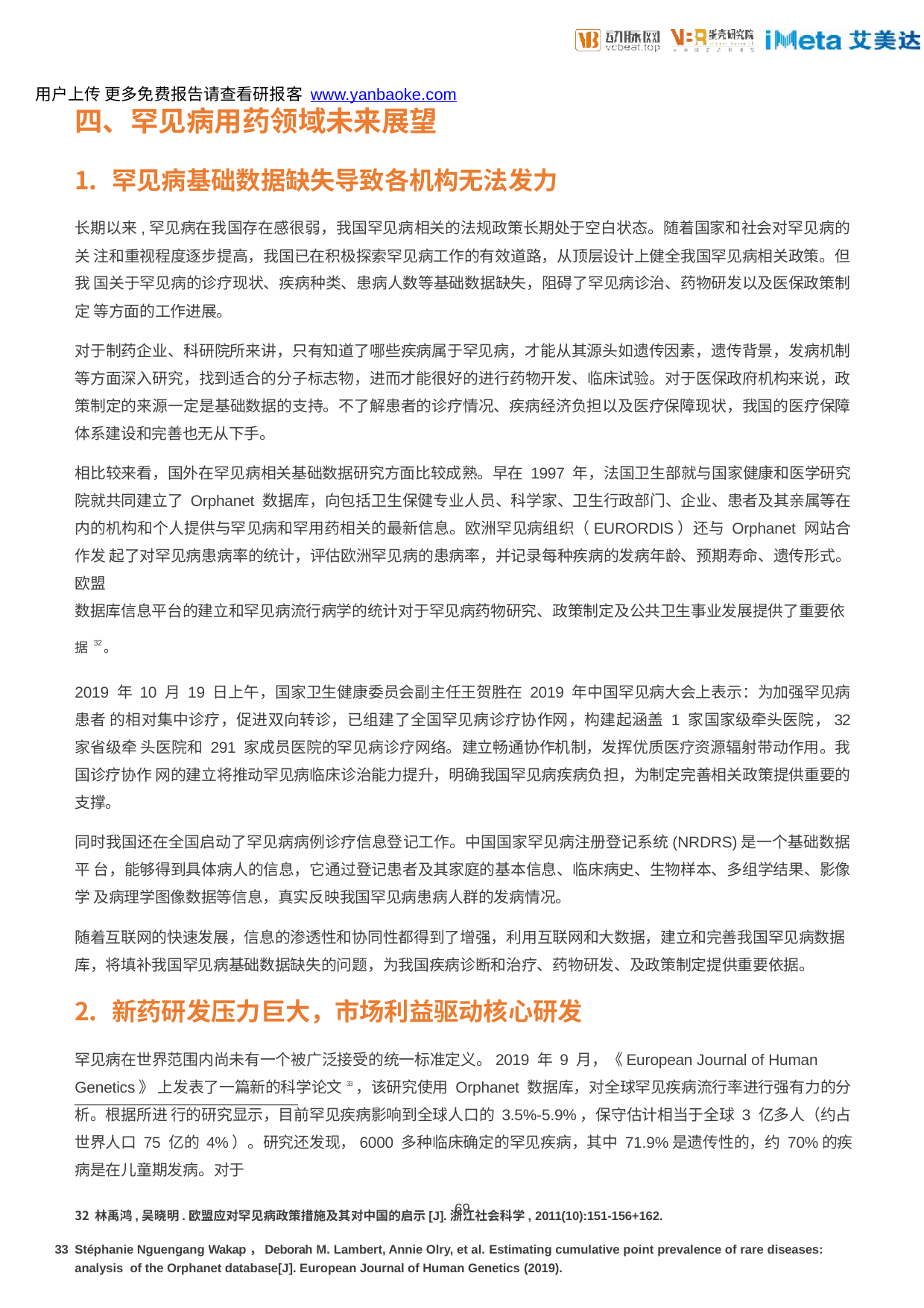

用户上传 更多免费报告请查看研报客 www.yanbaoke.com
四、罕见病用药领域未来展望
罕见病基础数据缺失导致各机构无法发力
长期以来,罕见病在我国存在感很弱，我国罕见病相关的法规政策长期处于空白状态。随着国家和社会对罕见病的关 注和重视程度逐步提高，我国已在积极探索罕见病工作的有效道路，从顶层设计上健全我国罕见病相关政策。但我 国关于罕见病的诊疗现状、疾病种类、患病人数等基础数据缺失，阻碍了罕见病诊治、药物研发以及医保政策制定 等方面的工作进展。
对于制药企业、科研院所来讲，只有知道了哪些疾病属于罕见病，才能从其源头如遗传因素，遗传背景，发病机制 等方面深入研究，找到适合的分子标志物，进而才能很好的进行药物开发、临床试验。对于医保政府机构来说，政 策制定的来源一定是基础数据的支持。不了解患者的诊疗情况、疾病经济负担以及医疗保障现状，我国的医疗保障 体系建设和完善也无从下手。
相比较来看，国外在罕见病相关基础数据研究方面比较成熟。早在 1997 年，法国卫生部就与国家健康和医学研究 院就共同建立了 Orphanet 数据库，向包括卫生保健专业人员、科学家、卫生行政部门、企业、患者及其亲属等在 内的机构和个人提供与罕见病和罕用药相关的最新信息。欧洲罕见病组织（EURORDIS）还与 Orphanet 网站合作发 起了对罕见病患病率的统计，评估欧洲罕见病的患病率，并记录每种疾病的发病年龄、预期寿命、遗传形式。欧盟
数据库信息平台的建立和罕见病流行病学的统计对于罕见病药物研究、政策制定及公共卫生事业发展提供了重要依 据32。

2019 年 10 月 19 日上午，国家卫生健康委员会副主任王贺胜在 2019 年中国罕见病大会上表示：为加强罕见病患者 的相对集中诊疗，促进双向转诊，已组建了全国罕见病诊疗协作网，构建起涵盖 1 家国家级牵头医院，32 家省级牵 头医院和 291 家成员医院的罕见病诊疗网络。建立畅通协作机制，发挥优质医疗资源辐射带动作用。我国诊疗协作 网的建立将推动罕见病临床诊治能力提升，明确我国罕见病疾病负担，为制定完善相关政策提供重要的支撑。
同时我国还在全国启动了罕见病病例诊疗信息登记工作。中国国家罕见病注册登记系统(NRDRS)是一个基础数据平 台，能够得到具体病人的信息，它通过登记患者及其家庭的基本信息、临床病史、生物样本、多组学结果、影像学 及病理学图像数据等信息，真实反映我国罕见病患病人群的发病情况。
随着互联网的快速发展，信息的渗透性和协同性都得到了增强，利用互联网和大数据，建立和完善我国罕见病数据 库，将填补我国罕见病基础数据缺失的问题，为我国疾病诊断和治疗、药物研发、及政策制定提供重要依据。

新药研发压力巨大，市场利益驱动核心研发
罕见病在世界范围内尚未有一个被广泛接受的统一标准定义。2019 年 9 月，《European Journal of Human Genetics》 上发表了一篇新的科学论文33，该研究使用 Orphanet 数据库，对全球罕见疾病流行率进行强有力的分析。根据所进 行的研究显示，目前罕见疾病影响到全球人口的 3.5%-5.9%，保守估计相当于全球 3 亿多人（约占世界人口 75 亿的 4%）。研究还发现，6000 多种临床确定的罕见疾病，其中 71.9%是遗传性的，约 70%的疾病是在儿童期发病。对于

林禹鸿,吴晓明.欧盟应对罕见病政策措施及其对中国的启示[J].浙江社会科学, 2011(10):151-156+162.

Stéphanie Nguengang Wakap，Deborah M. Lambert, Annie Olry, et al. Estimating cumulative point prevalence of rare diseases: analysis  of the Orphanet database[J]. European Journal of Human Genetics (2019).

69